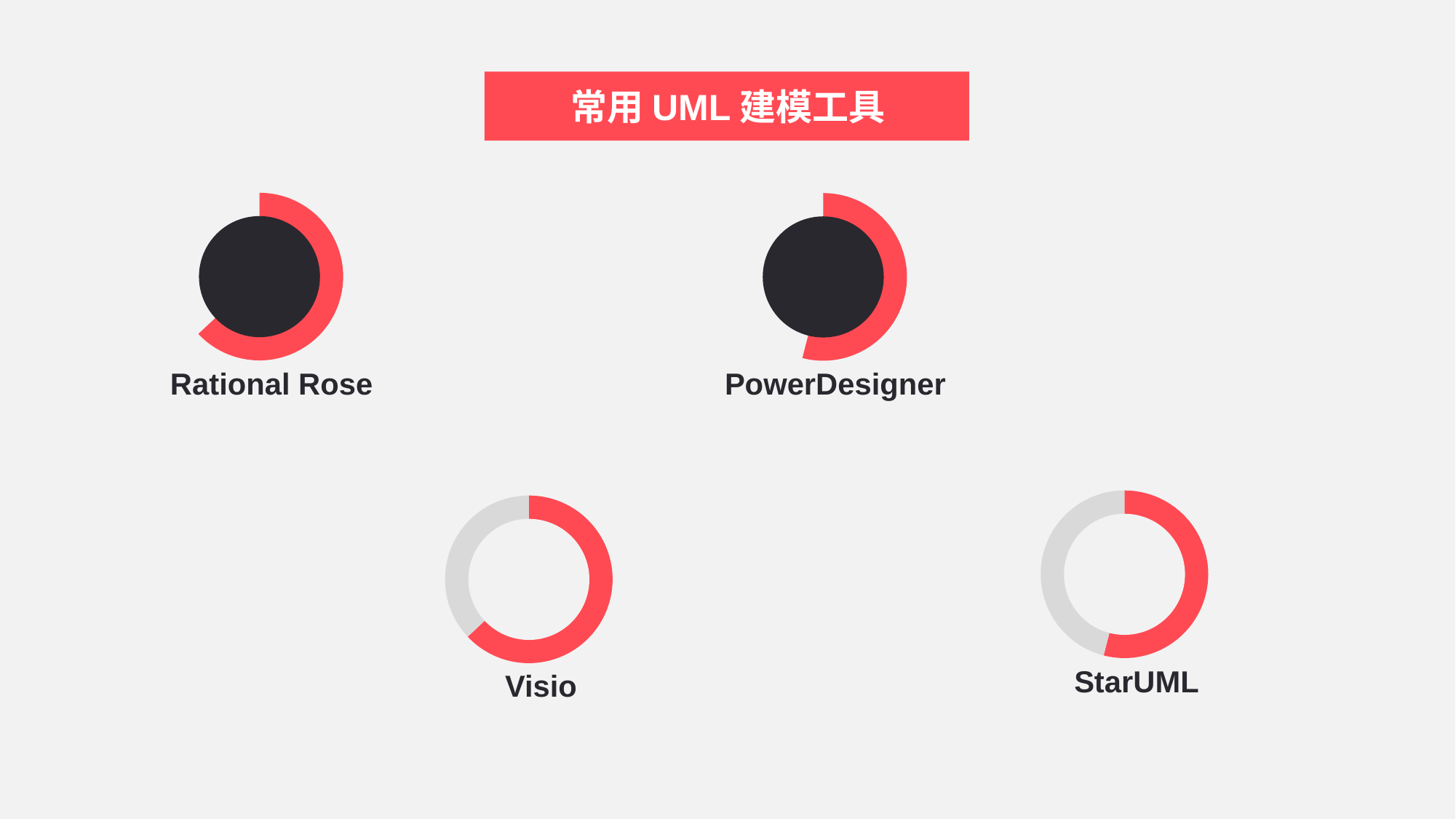

常用UML建模工具

### Chart

| Category | 销售额 |
|---|---|
| 第一季度 | 0.63 |
| 第二季度 | 0.37 |

### Chart

| Category | 销售额 |
|---|---|
| 第一季度 | 0.54 |
| 第二季度 | 0.46 |

Rational Rose
PowerDesigner

### Chart

| Category | 销售额 |
|---|---|
| 第一季度 | 0.54 |
| 第二季度 | 0.46 |

### Chart

| Category | 销售额 |
|---|---|
| 第一季度 | 0.63 |
| 第二季度 | 0.37 |

StarUML
Visio